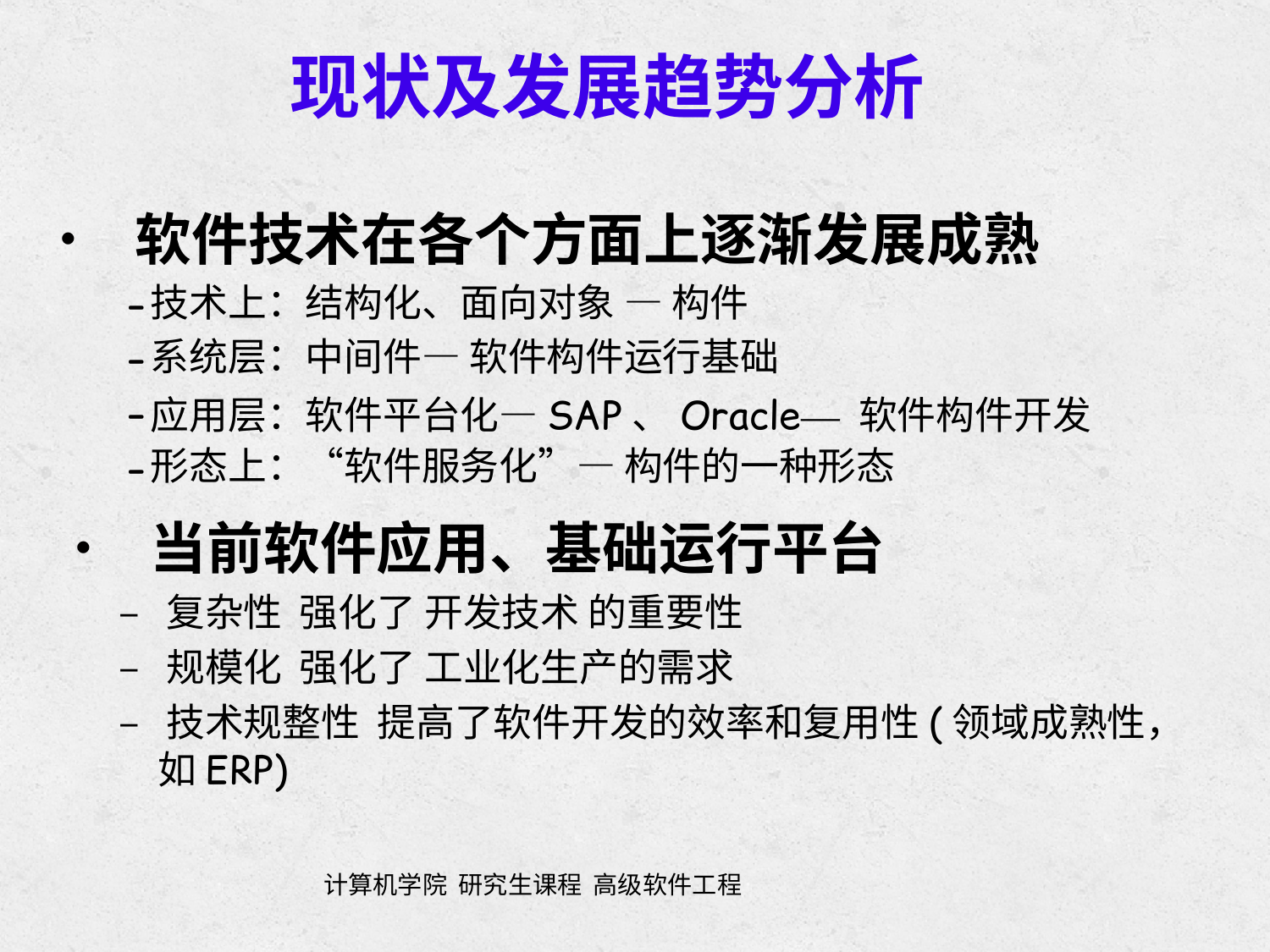

现状及发展趋势分析

•  软件技术在各个方面上逐渐发展成熟
–
–
–
–
技术上：结构化、面向对象 — 构件
系统层：中间件— 软件构件运行基础
应用层：软件平台化—SAP、Oracle— 软件构件开发
形态上：“软件服务化”— 构件的一种形态
•  当前软件应用、基础运行平台
	–  复杂性  强化了 开发技术 的重要性
	–  规模化  强化了 工业化生产的需求
	–  技术规整性  提高了软件开发的效率和复用性(领域成熟性，
		如ERP)
计算机学院  研究生课程  高级软件工程